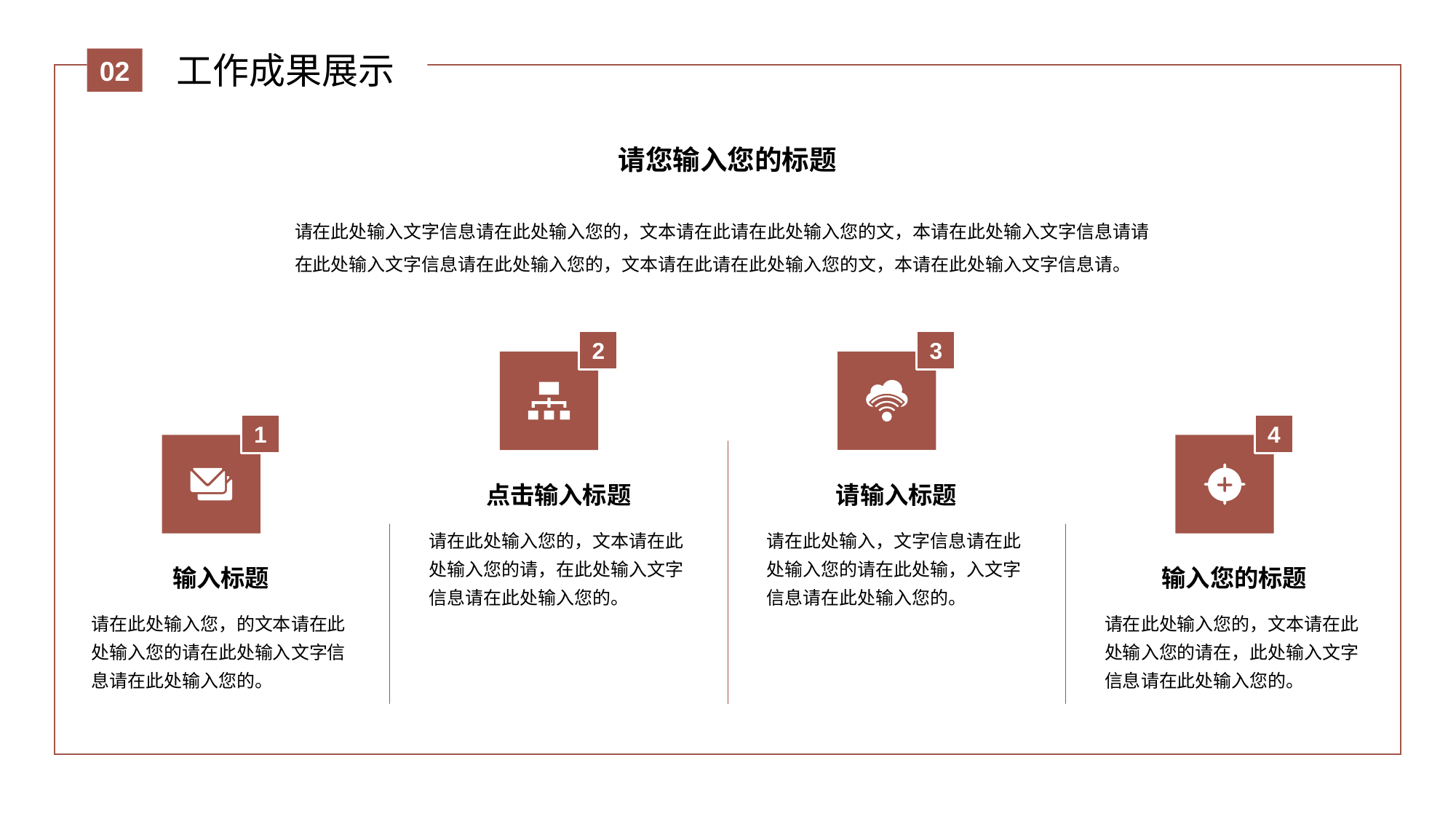

工作成果展示
02
请您输入您的标题
请在此处输入文字信息请在此处输入您的，文本请在此请在此处输入您的文，本请在此处输入文字信息请请在此处输入文字信息请在此处输入您的，文本请在此请在此处输入您的文，本请在此处输入文字信息请。
2

3

1

4

点击输入标题
请在此处输入您的，文本请在此处输入您的请，在此处输入文字信息请在此处输入您的。

请输入标题
请在此处输入，文字信息请在此处输入您的请在此处输，入文字信息请在此处输入您的。

输入标题
请在此处输入您，的文本请在此处输入您的请在此处输入文字信息请在此处输入您的。

输入您的标题
请在此处输入您的，文本请在此处输入您的请在，此处输入文字信息请在此处输入您的。